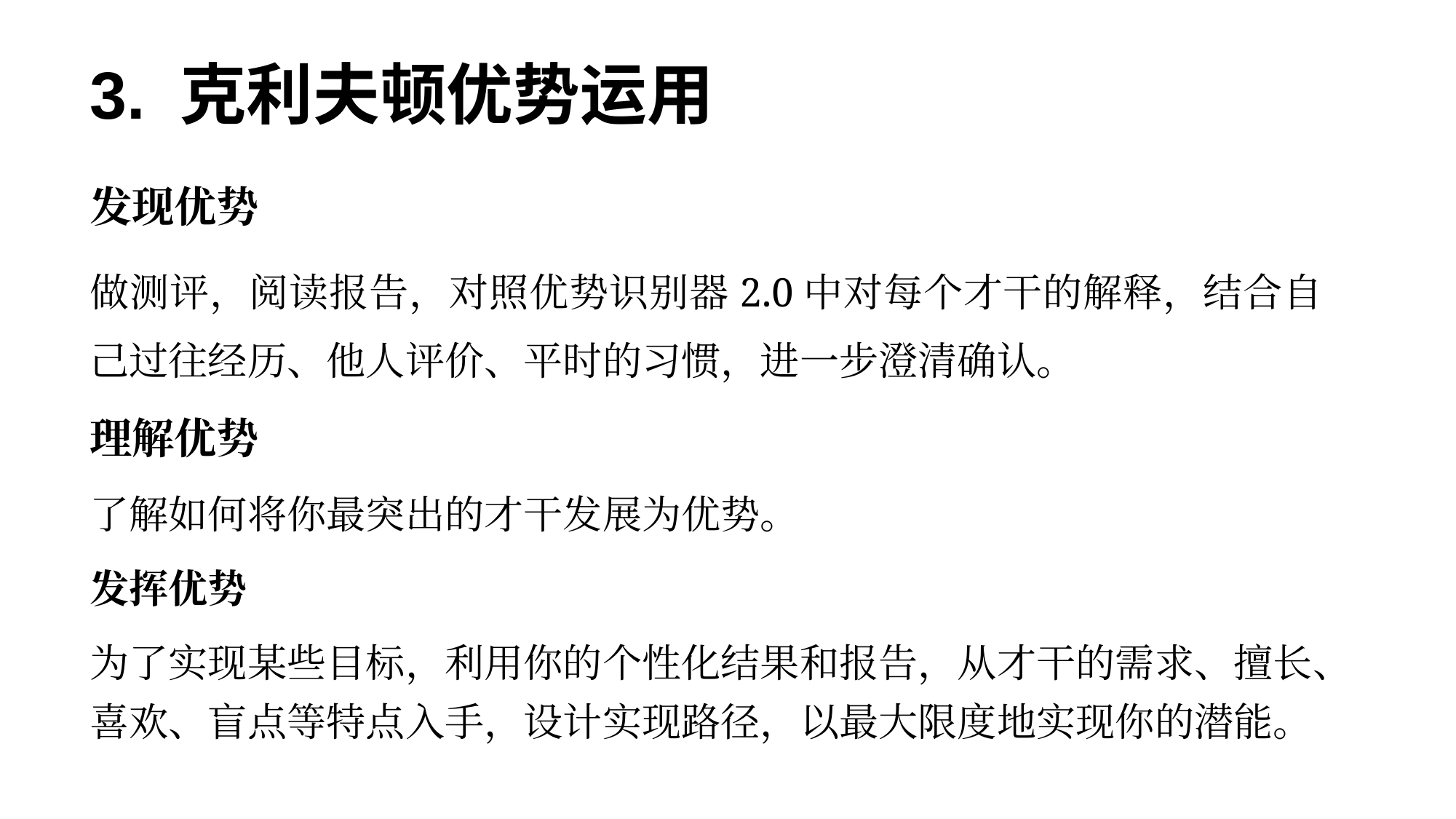

# 3. 克利夫顿优势运用
发现优势
做测评，阅读报告，对照优势识别器2.0中对每个才干的解释，结合自己过往经历、他人评价、平时的习惯，进一步澄清确认。
理解优势
了解如何将你最突出的才干发展为优势。
发挥优势
为了实现某些目标，利用你的个性化结果和报告，从才干的需求、擅长、喜欢、盲点等特点入手，设计实现路径，以最大限度地实现你的潜能。